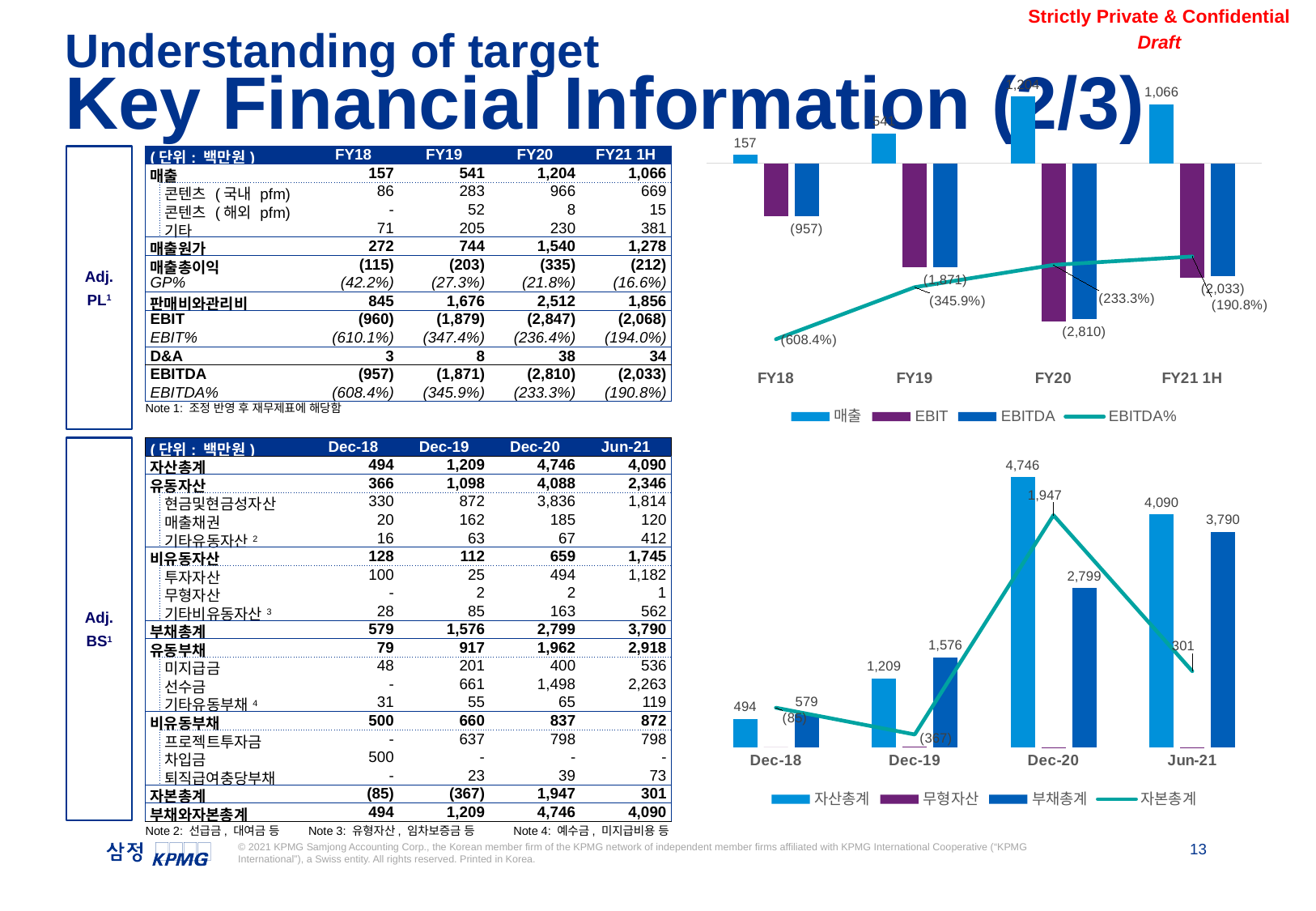

Understanding of target

### Chart

| Category | 매출 | EBIT | EBITDA | EBITDA% |
|---|---|---|---|---|
| FY18 | 157.329683 | -959.887637 | -957.192981 | -6.083994849211004 |
| FY19 | 541.034173 | -1879.4430559999998 | -1871.3448449999999 | -3.4588292909919387 |
| FY20 | 1204.2382890000001 | -2847.3359339999997 | -2809.7153719999997 | -2.333188869399916 |
| FY21 1H | 1065.8299519999998 | -2067.9257400000006 | -2033.4529170000005 | -1.9078586721871378 |
Key Financial Information (2/3)
| (단위: 백만원) |  | FY18 | FY19 | FY20 | FY21 1H |
| --- | --- | --- | --- | --- | --- |
| 매출 |  | 157 | 541 | 1,204 | 1,066 |
|  | 콘텐츠 (국내 pfm) | 86 | 283 | 966 | 669 |
|  | 콘텐츠 (해외 pfm) | - | 52 | 8 | 15 |
|  | 기타 | 71 | 205 | 230 | 381 |
| 매출원가 |  | 272 | 744 | 1,540 | 1,278 |
| 매출총이익 |  | (115) | (203) | (335) | (212) |
| GP% |  | (42.2%) | (27.3%) | (21.8%) | (16.6%) |
| 판매비와관리비 |  | 845 | 1,676 | 2,512 | 1,856 |
| EBIT |  | (960) | (1,879) | (2,847) | (2,068) |
| EBIT% |  | (610.1%) | (347.4%) | (236.4%) | (194.0%) |
| D&A |  | 3 | 8 | 38 | 34 |
| EBITDA |  | (957) | (1,871) | (2,810) | (2,033) |
| EBITDA% |  | (608.4%) | (345.9%) | (233.3%) | (190.8%) |
Adj.
PL1
Note 1: 조정 반영 후 재무제표에 해당함
Adj.
BS1
| (단위: 백만원) |  | Dec-18 | Dec-19 | Dec-20 | Jun-21 |
| --- | --- | --- | --- | --- | --- |
| 자산총계 |  | 494 | 1,209 | 4,746 | 4,090 |
| 유동자산 |  | 366 | 1,098 | 4,088 | 2,346 |
|  | 현금및현금성자산 | 330 | 872 | 3,836 | 1,814 |
|  | 매출채권 | 20 | 162 | 185 | 120 |
|  | 기타유동자산2 | 16 | 63 | 67 | 412 |
| 비유동자산 |  | 128 | 112 | 659 | 1,745 |
|  | 투자자산 | 100 | 25 | 494 | 1,182 |
|  | 무형자산 | - | 2 | 2 | 1 |
|  | 기타비유동자산3 | 28 | 85 | 163 | 562 |
| 부채총계 |  | 579 | 1,576 | 2,799 | 3,790 |
| 유동부채 |  | 79 | 917 | 1,962 | 2,918 |
|  | 미지급금 | 48 | 201 | 400 | 536 |
|  | 선수금 | - | 661 | 1,498 | 2,263 |
|  | 기타유동부채4 | 31 | 55 | 65 | 119 |
| 비유동부채 |  | 500 | 660 | 837 | 872 |
|  | 프로젝트투자금 | - | 637 | 798 | 798 |
|  | 차입금 | 500 | - | - | - |
|  | 퇴직급여충당부채 | - | 23 | 39 | 73 |
| 자본총계 |  | (85) | (367) | 1,947 | 301 |
| 부채와자본총계 |  | 494 | 1,209 | 4,746 | 4,090 |

### Chart

| Category | 자산총계 | 무형자산 | 부채총계 | 자본총계 |
|---|---|---|---|---|
| Dec-18 | 494.41087000000005 | 0.0 | 579.222794 | -84.81192399999986 |
| Dec-19 | 1209.142724 | 1.919 | 1576.351741 | -367.2090169999997 |
| Dec-20 | 4746.308937 | 1.5150000000000001 | 2798.9507409999997 | 1947.3581960000001 |
| Jun-21 | 4090.4857470477 | 1.313 | 3789.620147 | 300.86560004770035 |
Note 2: 선급금, 대여금 등
Note 3: 유형자산, 임차보증금 등
Note 4: 예수금, 미지급비용 등